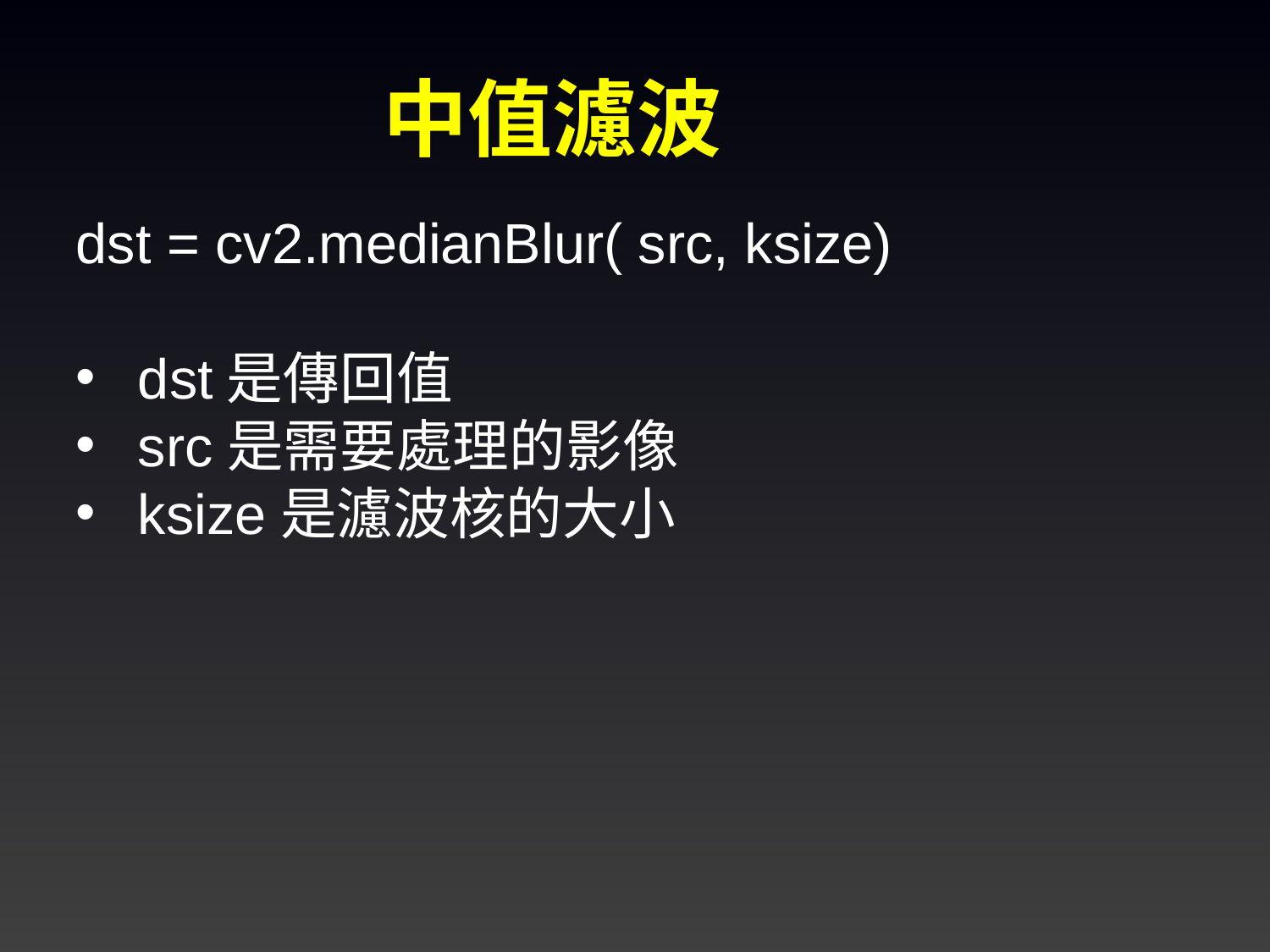

中值濾波
dst = cv2.medianBlur( src, ksize)

dst是傳回值
src是需要處理的影像
ksize是濾波核的大小